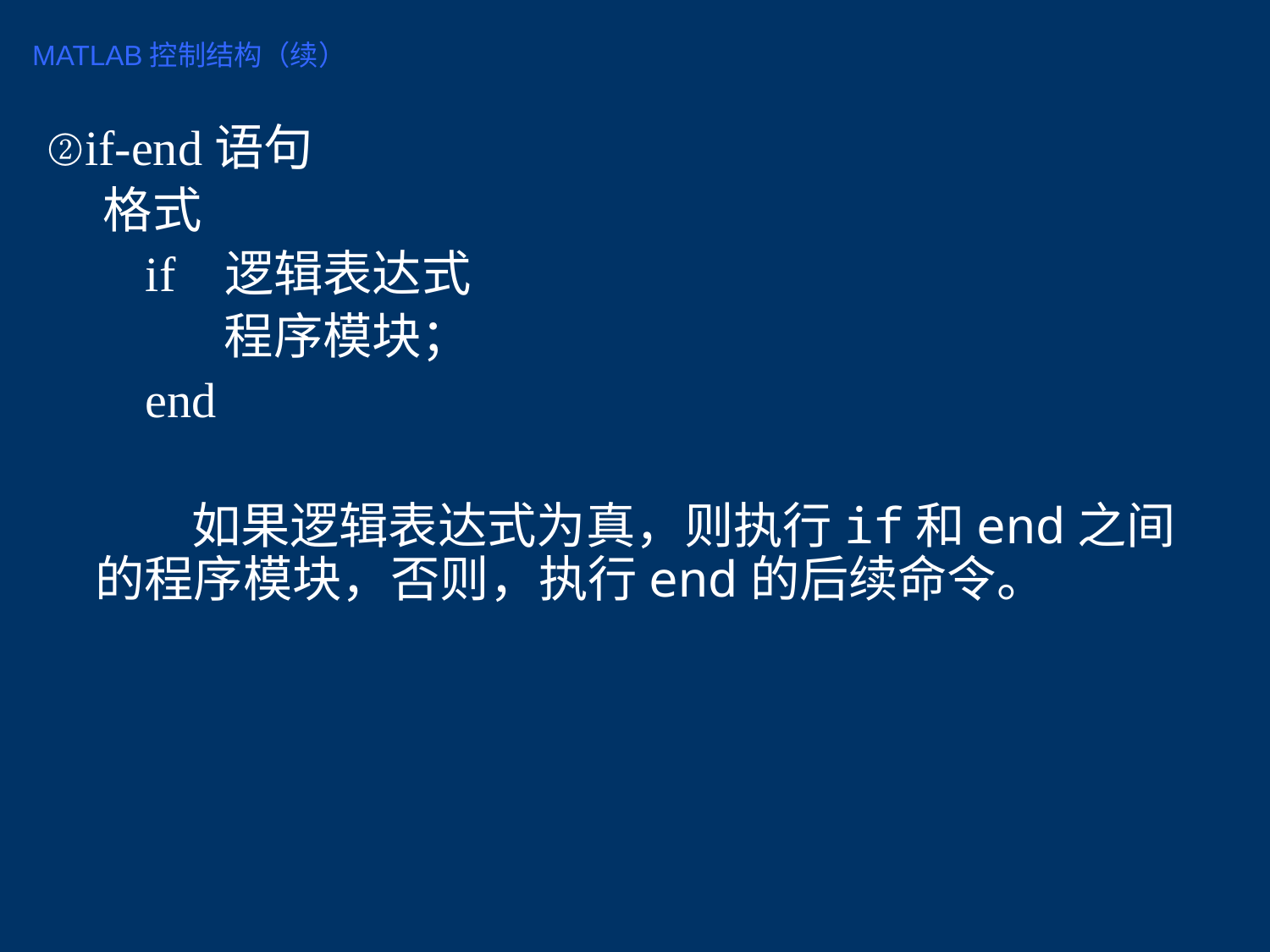

MATLAB控制结构（续）
②if-end语句
    格式
        if   逻辑表达式
               程序模块；
        end

            如果逻辑表达式为真，则执行if和end之间的程序模块，否则，执行end的后续命令。